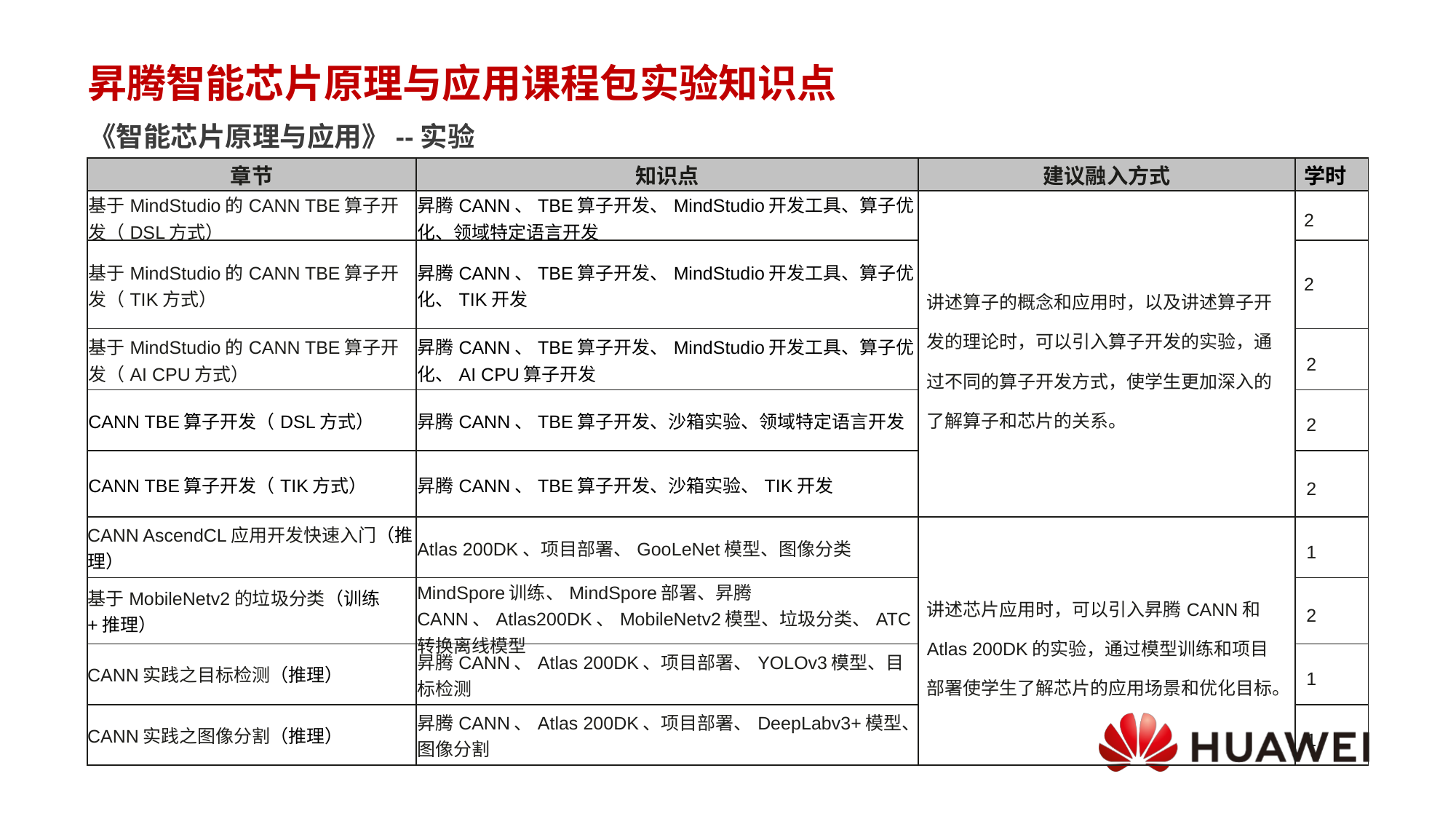

# 昇腾智能芯片原理与应用课程包实验知识点
《智能芯片原理与应用》--实验
| 章节 | 知识点 | 建议融入方式 | 学时 |
| --- | --- | --- | --- |
| 基于MindStudio的CANN TBE算子开发（DSL方式） | 昇腾CANN、TBE算子开发、MindStudio开发工具、算子优化、领域特定语言开发 | 讲述算子的概念和应用时，以及讲述算子开发的理论时，可以引入算子开发的实验，通过不同的算子开发方式，使学生更加深入的了解算子和芯片的关系。 | 2 |
| 基于MindStudio的CANN TBE算子开发（TIK方式） | 昇腾CANN、TBE算子开发、MindStudio开发工具、算子优化、TIK开发 |  | 2 |
| 基于MindStudio的CANN TBE算子开发（AI CPU方式） | 昇腾CANN、TBE算子开发、MindStudio开发工具、算子优化、AI CPU算子开发 |  | 2 |
| CANN TBE算子开发（DSL方式） | 昇腾CANN、TBE算子开发、沙箱实验、领域特定语言开发 |  | 2 |
| CANN TBE算子开发（TIK方式） | 昇腾CANN、TBE算子开发、沙箱实验、TIK开发 |  | 2 |
| CANN AscendCL应用开发快速入门（推理） | Atlas 200DK、项目部署、GooLeNet模型、图像分类 | 讲述芯片应用时，可以引入昇腾CANN和Atlas 200DK的实验，通过模型训练和项目部署使学生了解芯片的应用场景和优化目标。 | 1 |
| 基于MobileNetv2的垃圾分类（训练+推理） | MindSpore训练、MindSpore部署、昇腾CANN、Atlas200DK、MobileNetv2模型、垃圾分类、ATC转换离线模型 |  | 2 |
| CANN实践之目标检测（推理） | 昇腾CANN、Atlas 200DK、项目部署、YOLOv3模型、目标检测 |  | 1 |
| CANN实践之图像分割（推理） | 昇腾CANN、Atlas 200DK、项目部署、DeepLabv3+模型、图像分割 |  | 1 |